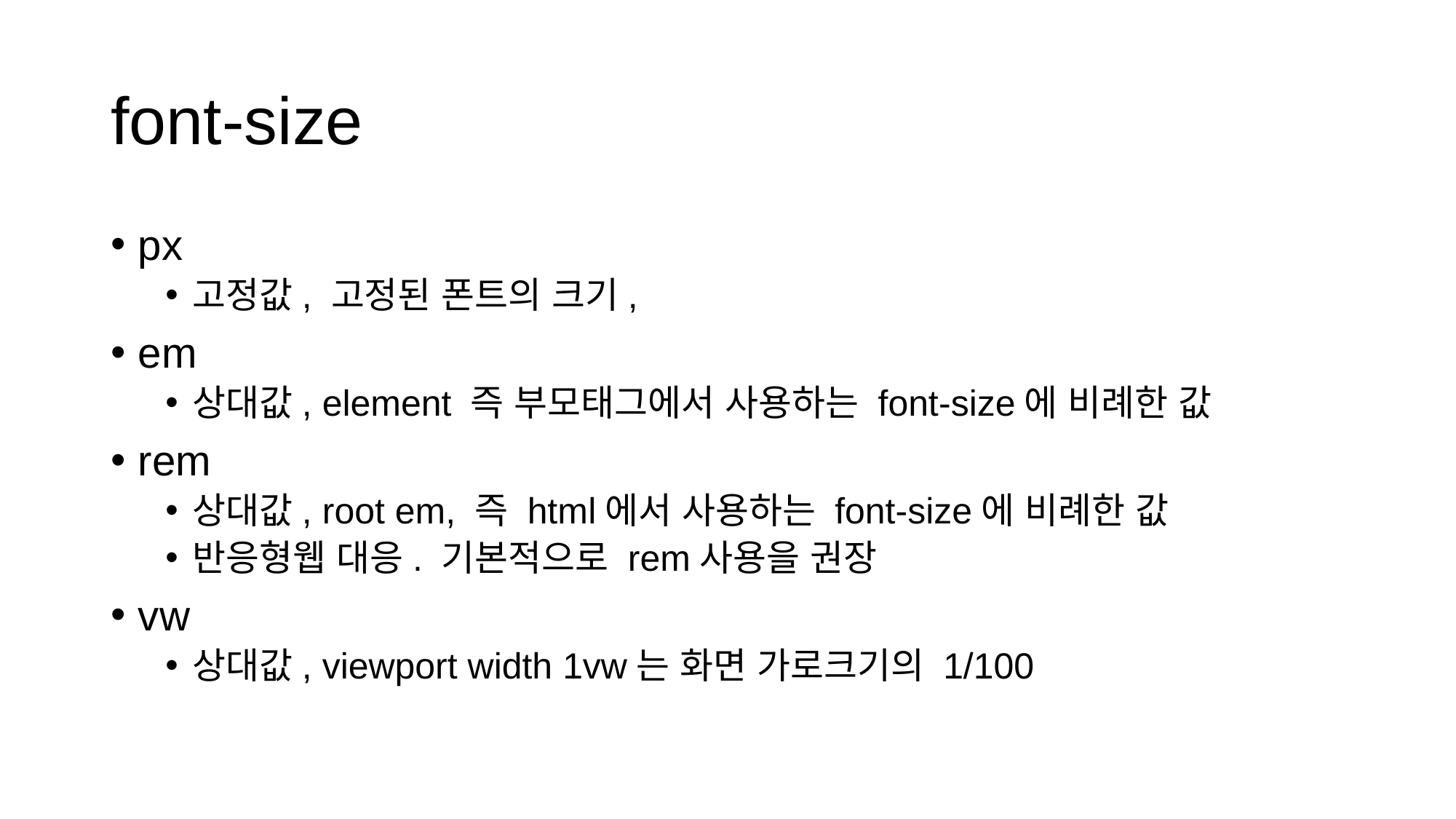

# font-size
px
고정값, 고정된 폰트의 크기,
em
상대값, element 즉 부모태그에서 사용하는 font-size에 비례한 값
rem
상대값, root em, 즉 html에서 사용하는 font-size에 비례한 값
반응형웹 대응. 기본적으로 rem사용을 권장
vw
상대값, viewport width 1vw는 화면 가로크기의 1/100